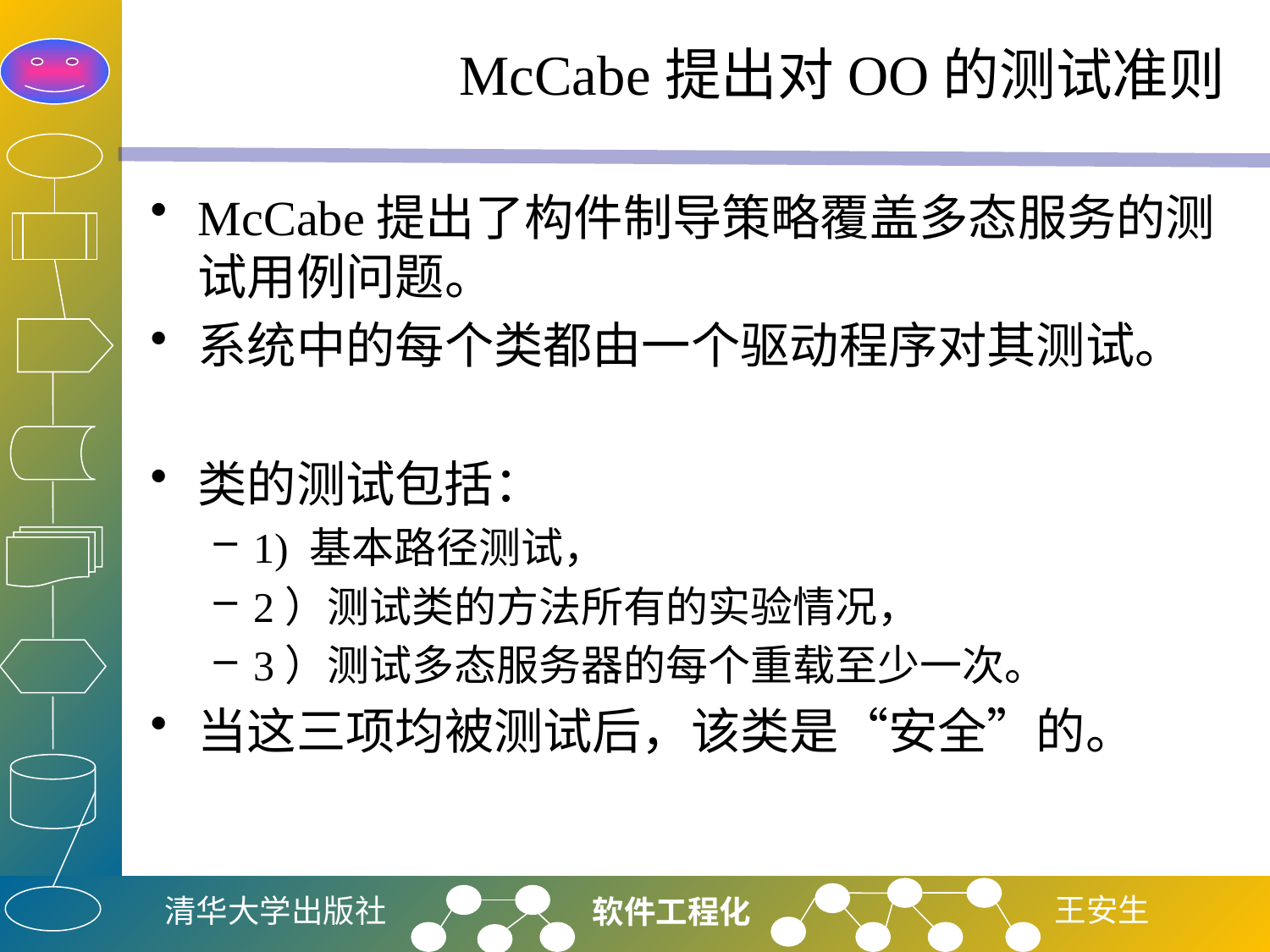

# McCabe提出对OO的测试准则
McCabe提出了构件制导策略覆盖多态服务的测试用例问题。
系统中的每个类都由一个驱动程序对其测试。

类的测试包括：
1) 基本路径测试，
2）测试类的方法所有的实验情况，
3）测试多态服务器的每个重载至少一次。
当这三项均被测试后，该类是“安全”的。